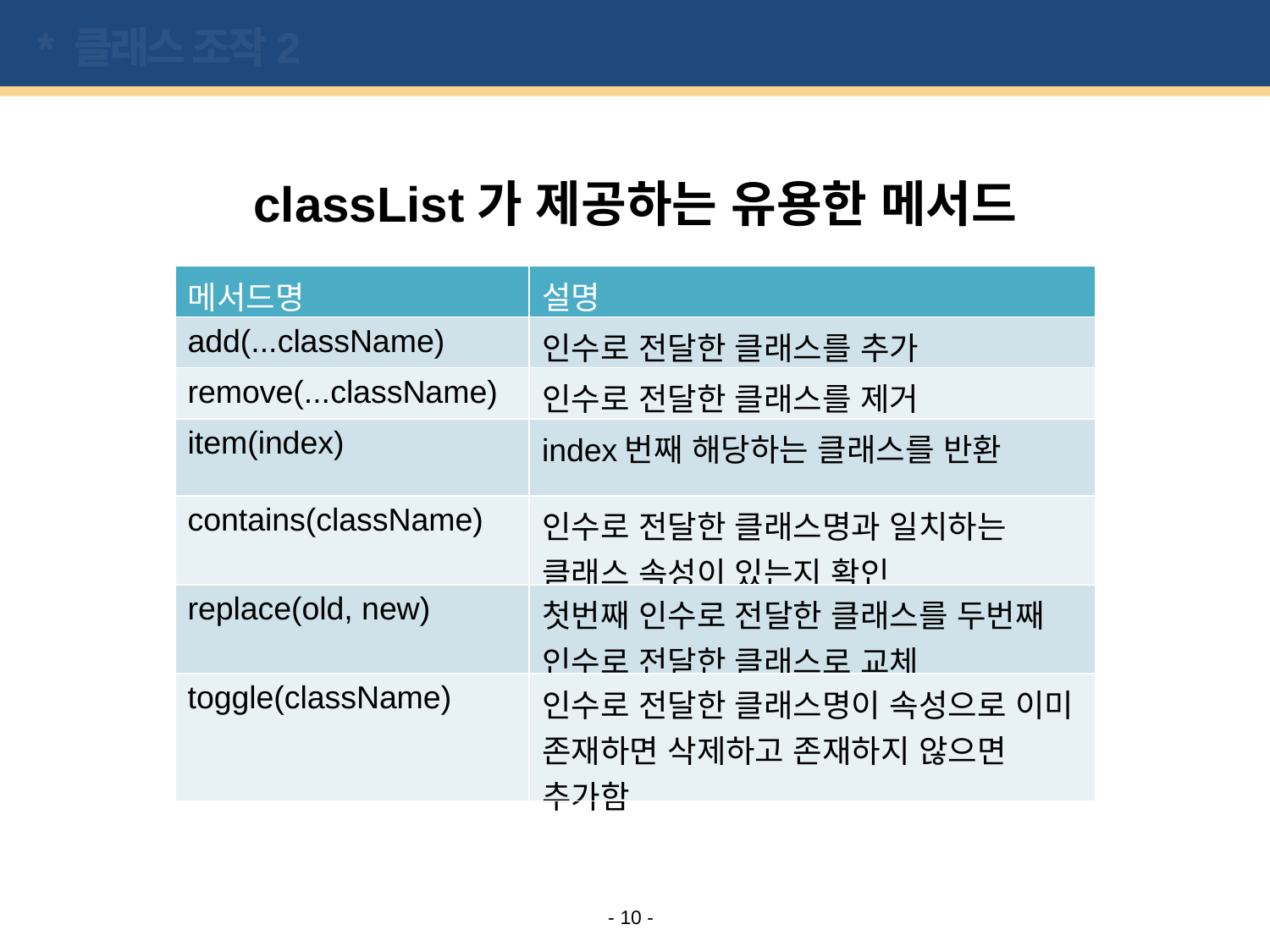

# * 클래스 조작2
classList가 제공하는 유용한 메서드
| 메서드명 | 설명 |
| --- | --- |
| add(...className) | 인수로 전달한 클래스를 추가 |
| remove(...className) | 인수로 전달한 클래스를 제거 |
| item(index) | index번째 해당하는 클래스를 반환 |
| contains(className) | 인수로 전달한 클래스명과 일치하는 클래스 속성이 있는지 확인 |
| replace(old, new) | 첫번째 인수로 전달한 클래스를 두번째 인수로 전달한 클래스로 교체 |
| toggle(className) | 인수로 전달한 클래스명이 속성으로 이미 존재하면 삭제하고 존재하지 않으면 추가함 |